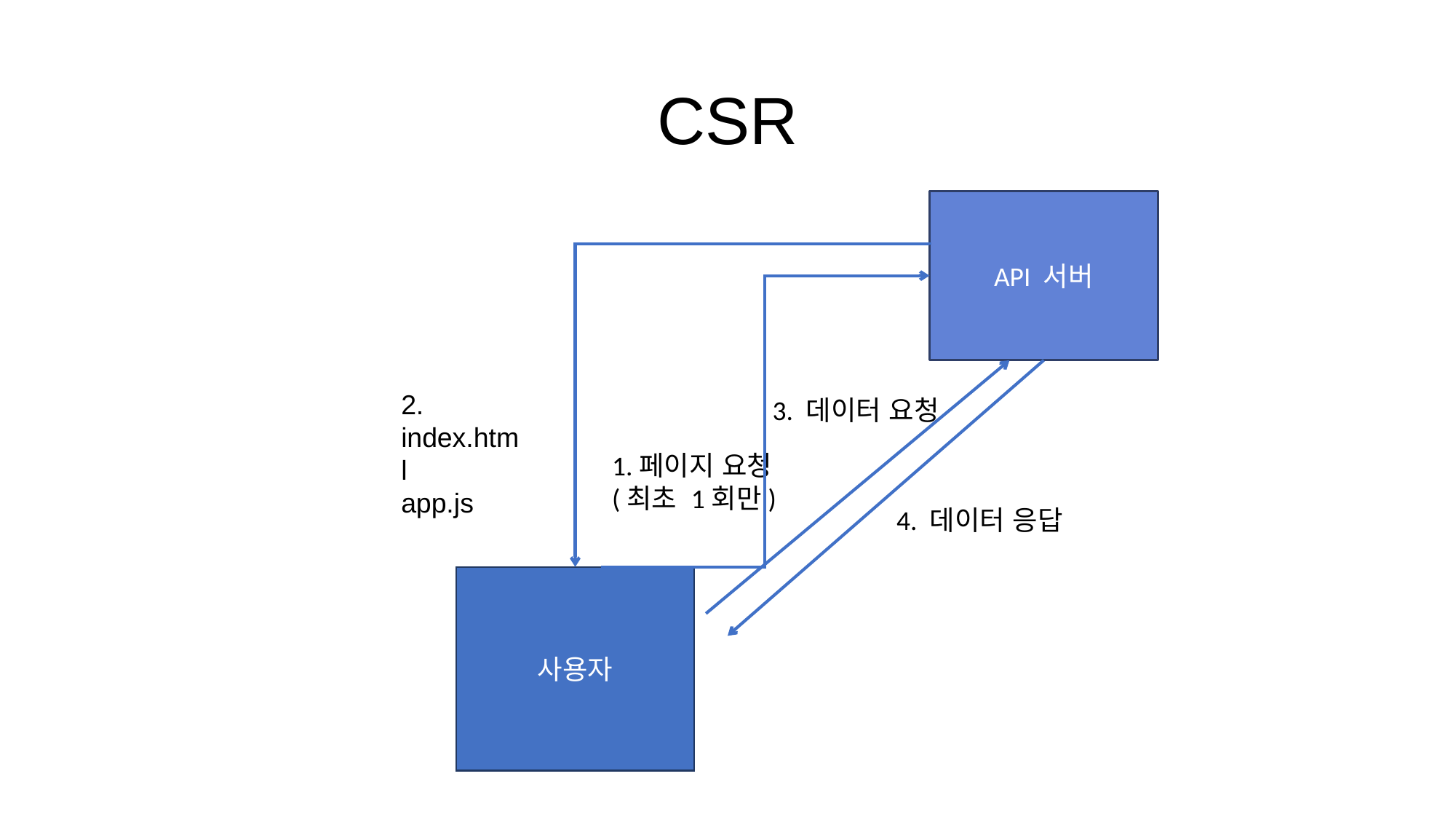

# CSR
API 서버

2. index.html
app.js
3. 데이터 요청
1.페이지 요청
(최초 1회만)
4. 데이터 응답
사용자